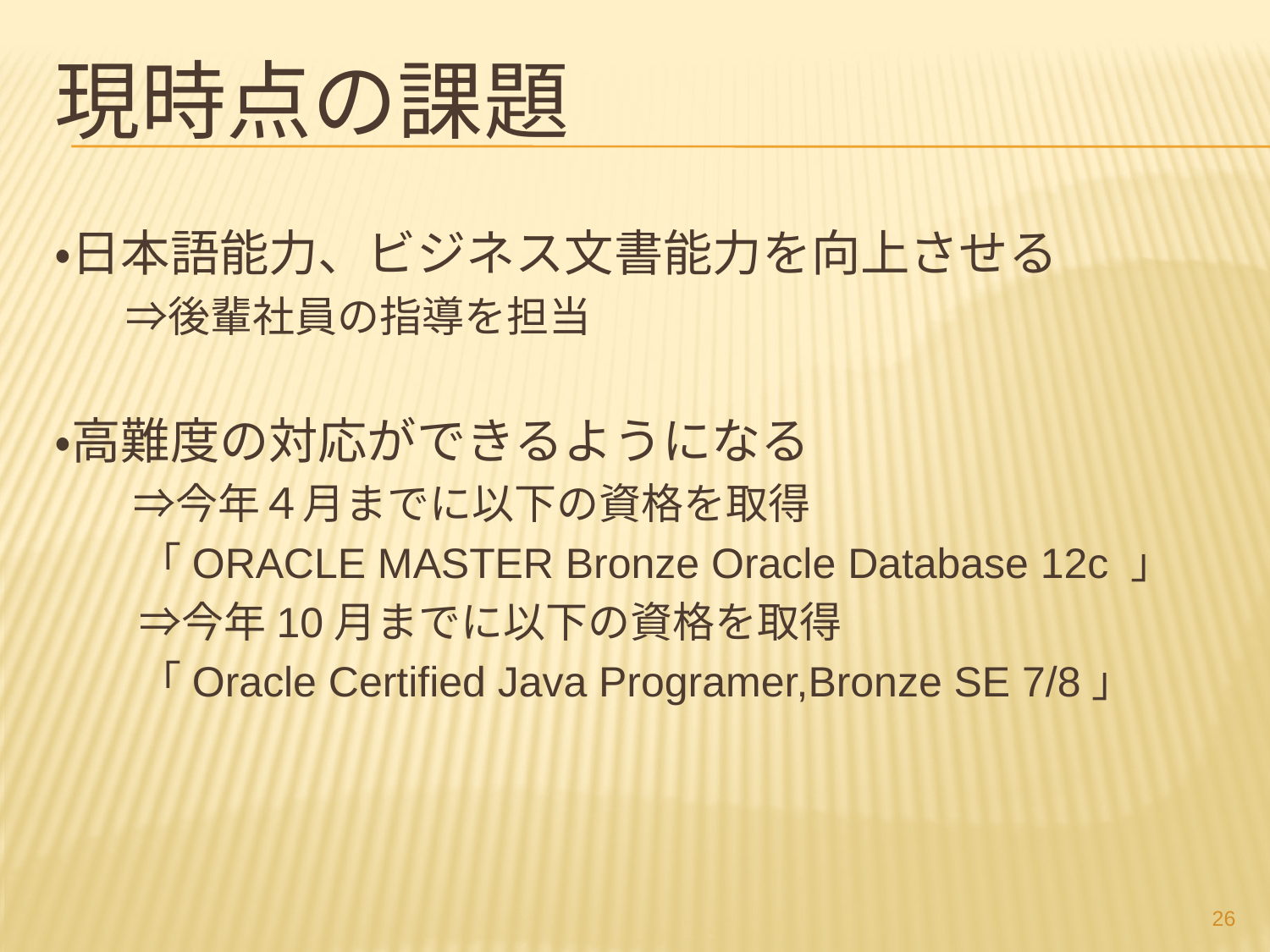

# 現時点の課題
・日本語能力、ビジネス文書能力を向上させる
　　⇒後輩社員の指導を担当

・高難度の対応ができるようになる
　　 ⇒今年４月までに以下の資格を取得
　　「ORACLE MASTER Bronze Oracle Database 12c 」
　　⇒今年10月までに以下の資格を取得
　　「Oracle Certified Java Programer,Bronze SE 7/8」
26